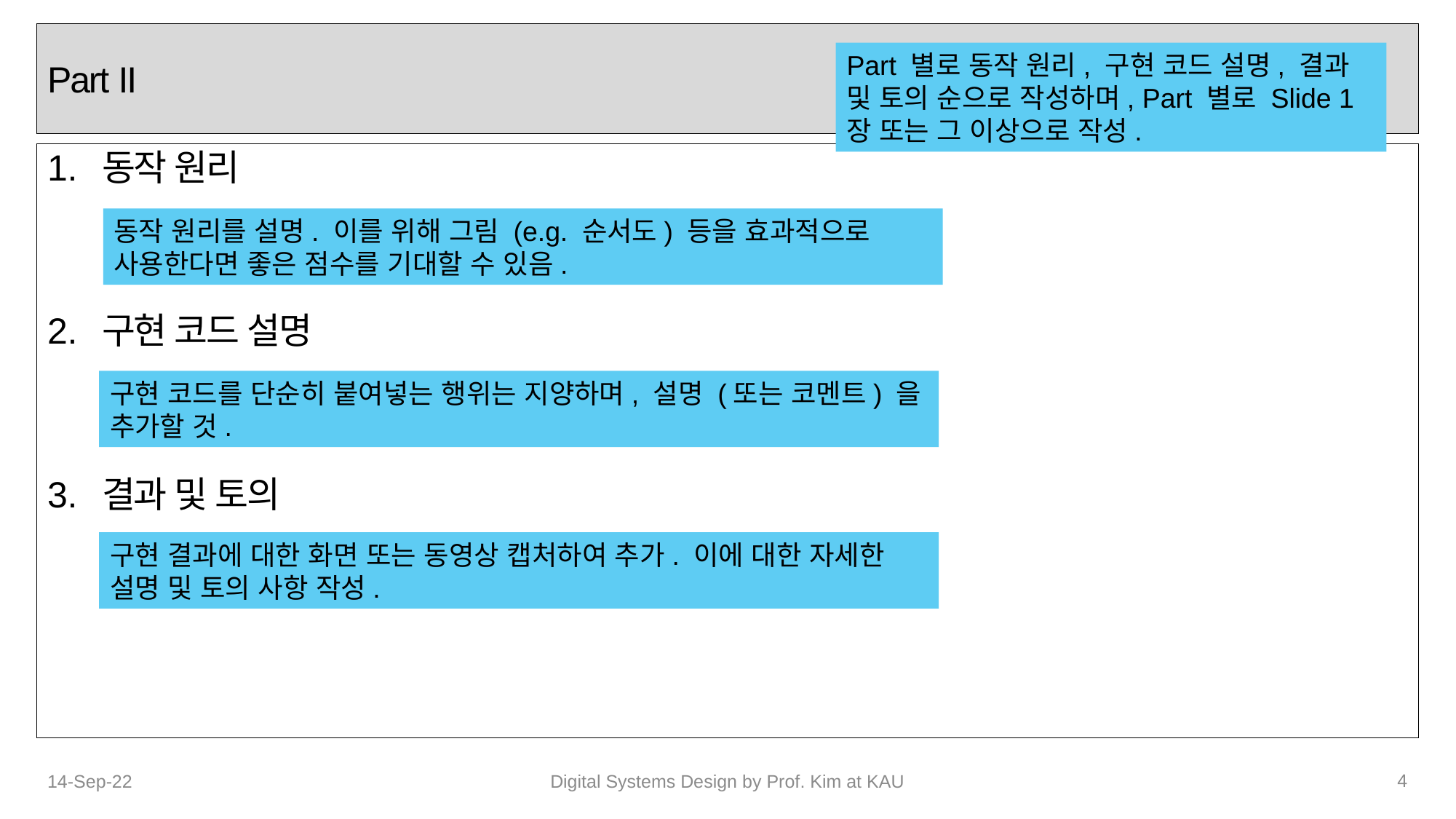

# Part II
Part 별로 동작 원리, 구현 코드 설명, 결과 및 토의 순으로 작성하며, Part 별로 Slide 1장 또는 그 이상으로 작성.
동작 원리

구현 코드 설명

결과 및 토의
동작 원리를 설명. 이를 위해 그림 (e.g. 순서도) 등을 효과적으로 사용한다면 좋은 점수를 기대할 수 있음.
구현 코드를 단순히 붙여넣는 행위는 지양하며, 설명 (또는 코멘트) 을 추가할 것.
구현 결과에 대한 화면 또는 동영상 캡처하여 추가. 이에 대한 자세한 설명 및 토의 사항 작성.
4
14-Sep-22
Digital Systems Design by Prof. Kim at KAU